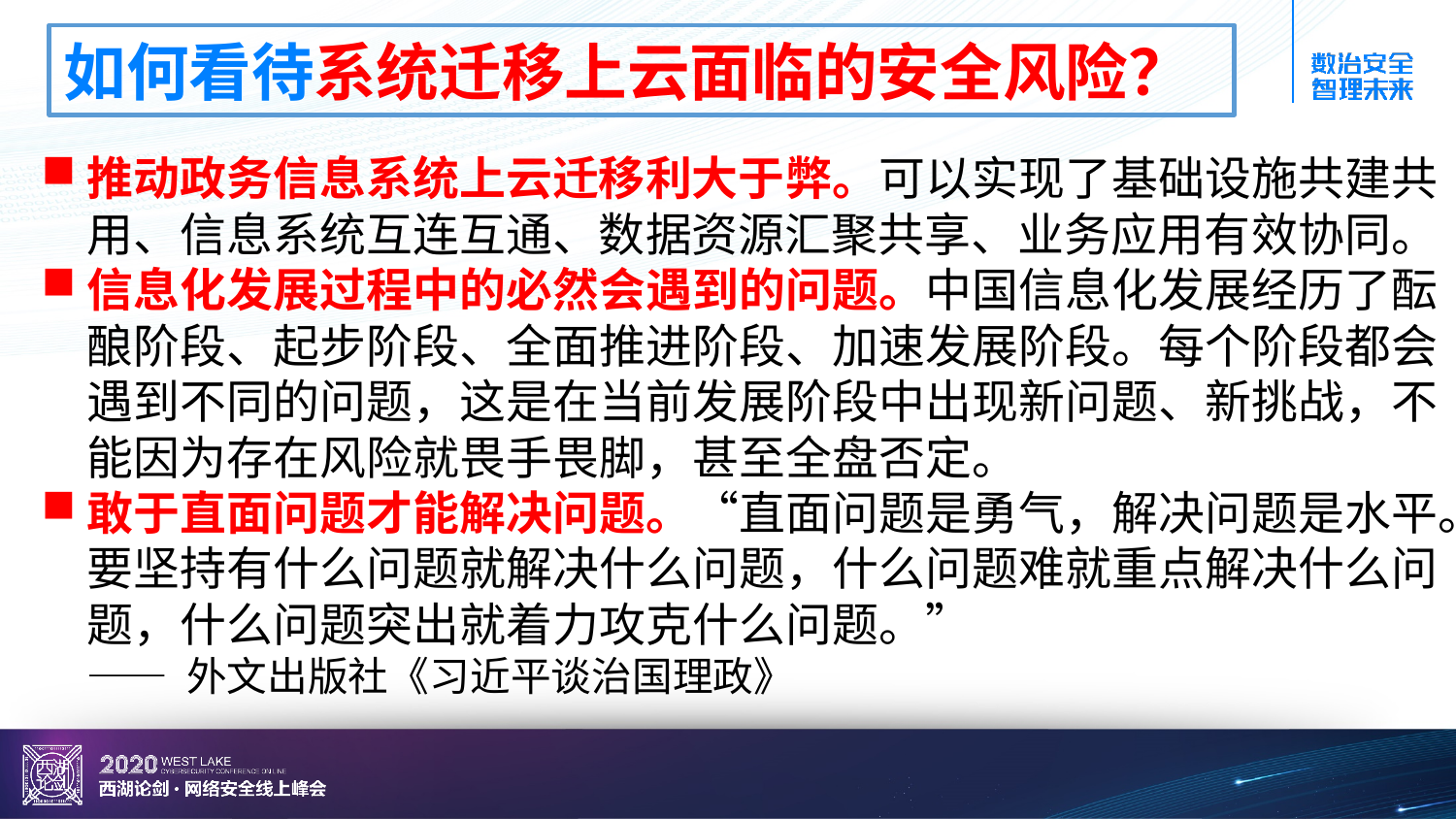

如何看待系统迁移上云面临的安全风险？
推动政务信息系统上云迁移利大于弊。可以实现了基础设施共建共用、信息系统互连互通、数据资源汇聚共享、业务应用有效协同。
信息化发展过程中的必然会遇到的问题。中国信息化发展经历了酝酿阶段、起步阶段、全面推进阶段、加速发展阶段。每个阶段都会遇到不同的问题，这是在当前发展阶段中出现新问题、新挑战，不能因为存在风险就畏手畏脚，甚至全盘否定。
敢于直面问题才能解决问题。“直面问题是勇气，解决问题是水平。要坚持有什么问题就解决什么问题，什么问题难就重点解决什么问题，什么问题突出就着力攻克什么问题。”
—— 外文出版社《习近平谈治国理政》